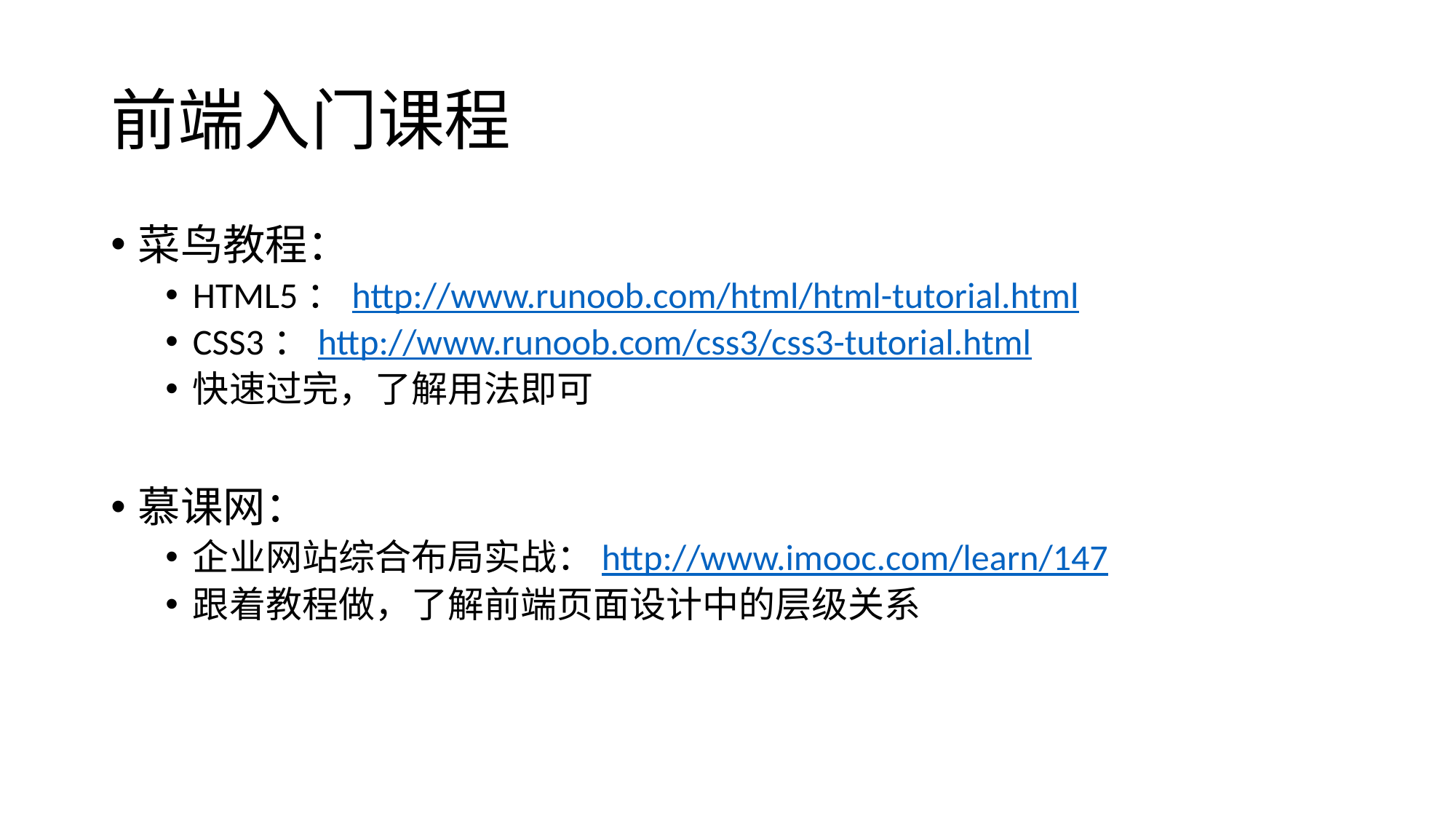

# 前端入门课程
菜鸟教程：
HTML5：http://www.runoob.com/html/html-tutorial.html
CSS3：http://www.runoob.com/css3/css3-tutorial.html
快速过完，了解用法即可

慕课网：
企业网站综合布局实战：http://www.imooc.com/learn/147
跟着教程做，了解前端页面设计中的层级关系